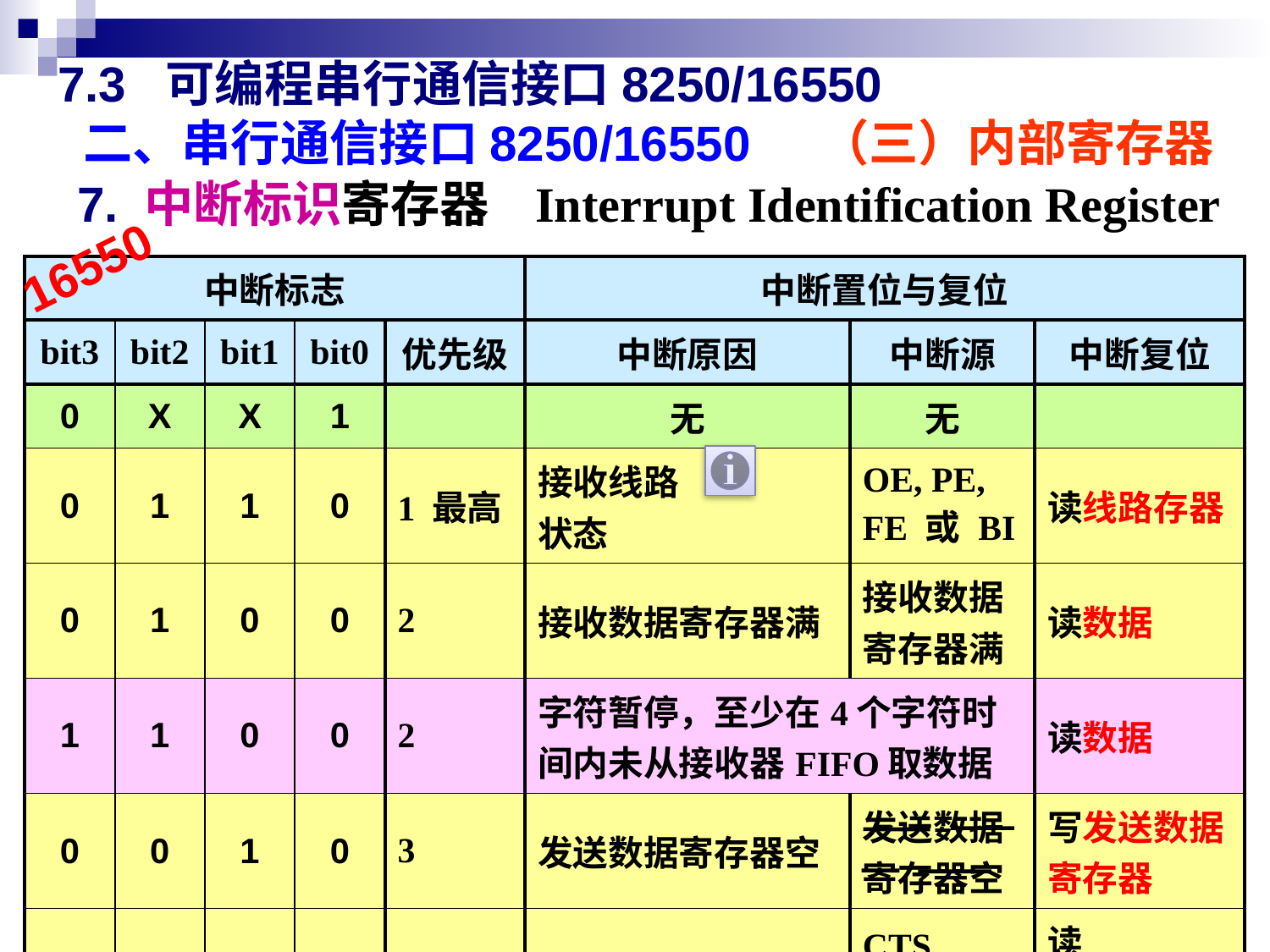

# 7.3  可编程串行通信接口8250/16550 二、串行通信接口8250/16550	（三）内部寄存器
7. 中断标识寄存器   Interrupt Identification Register
16550
| 中断标志 |  |  |  |  | 中断置位与复位 |  |  |
| --- | --- | --- | --- | --- | --- | --- | --- |
| bit3 | bit2 | bit1 | bit0 | 优先级 | 中断原因 | 中断源 | 中断复位 |
| 0 | X | X | 1 |  | 无 | 无 |  |
| 0 | 1 | 1 | 0 | 1 最高 | 接收线路 状态 | OE, PE, FE 或 BI | 读线路存器 |
| 0 | 1 | 0 | 0 | 2 | 接收数据寄存器满 | 接收数据寄存器满 | 读数据 |
| 1 | 1 | 0 | 0 | 2 | 字符暂停，至少在4个字符时间内未从接收器FIFO取数据 |  | 读数据 |
| 0 | 0 | 1 | 0 | 3 | 发送数据寄存器空 | 发送数据寄存器空 | 写发送数据寄存器 |
| 0 | 0 | 0 | 0 | 4 最低 | MODEM状态 | CTS, DSR, RI, DCD | 读MODEM状态 |

54